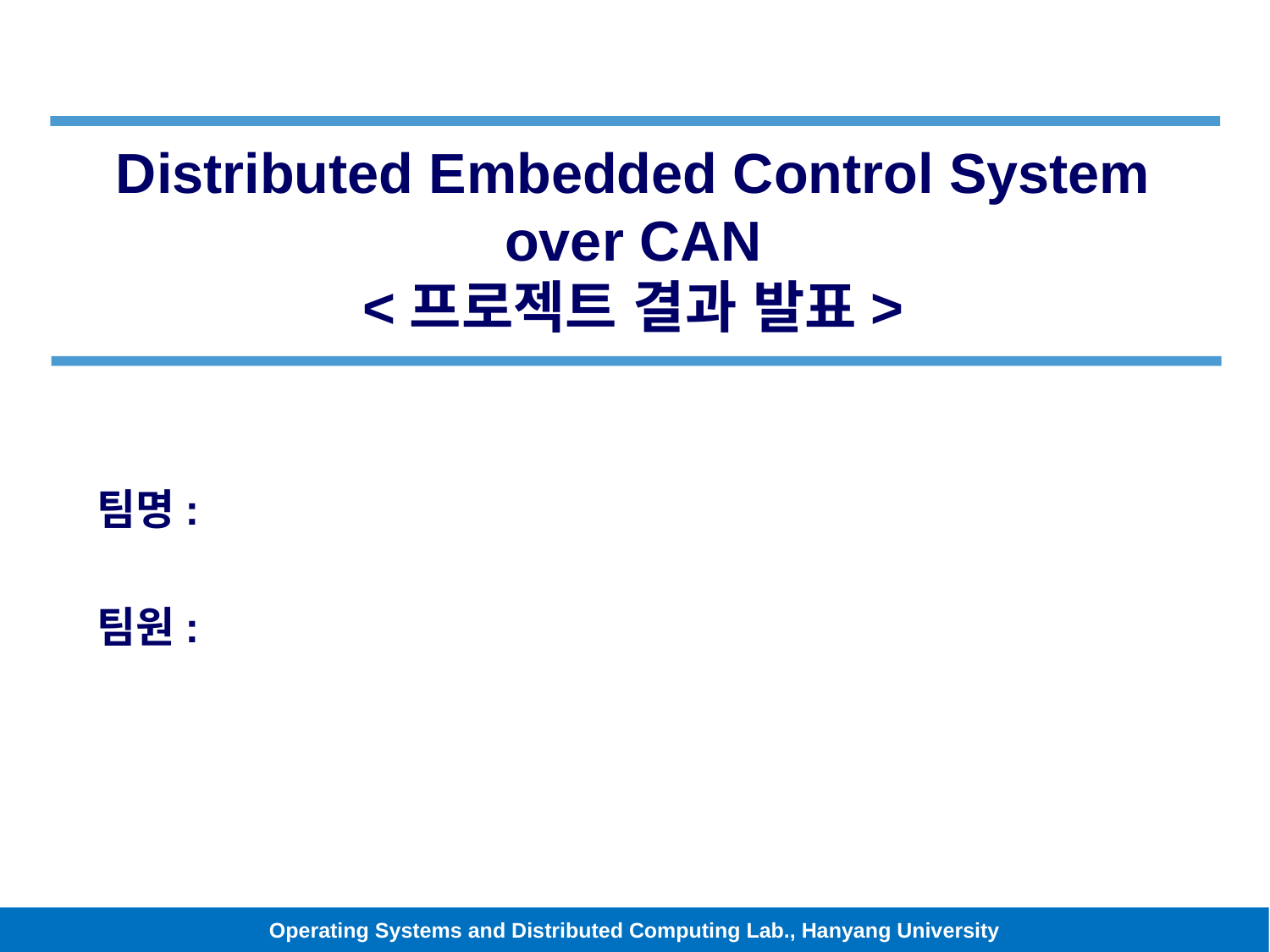

# Distributed Embedded Control System over CAN <프로젝트 결과 발표>
팀명:

팀원: